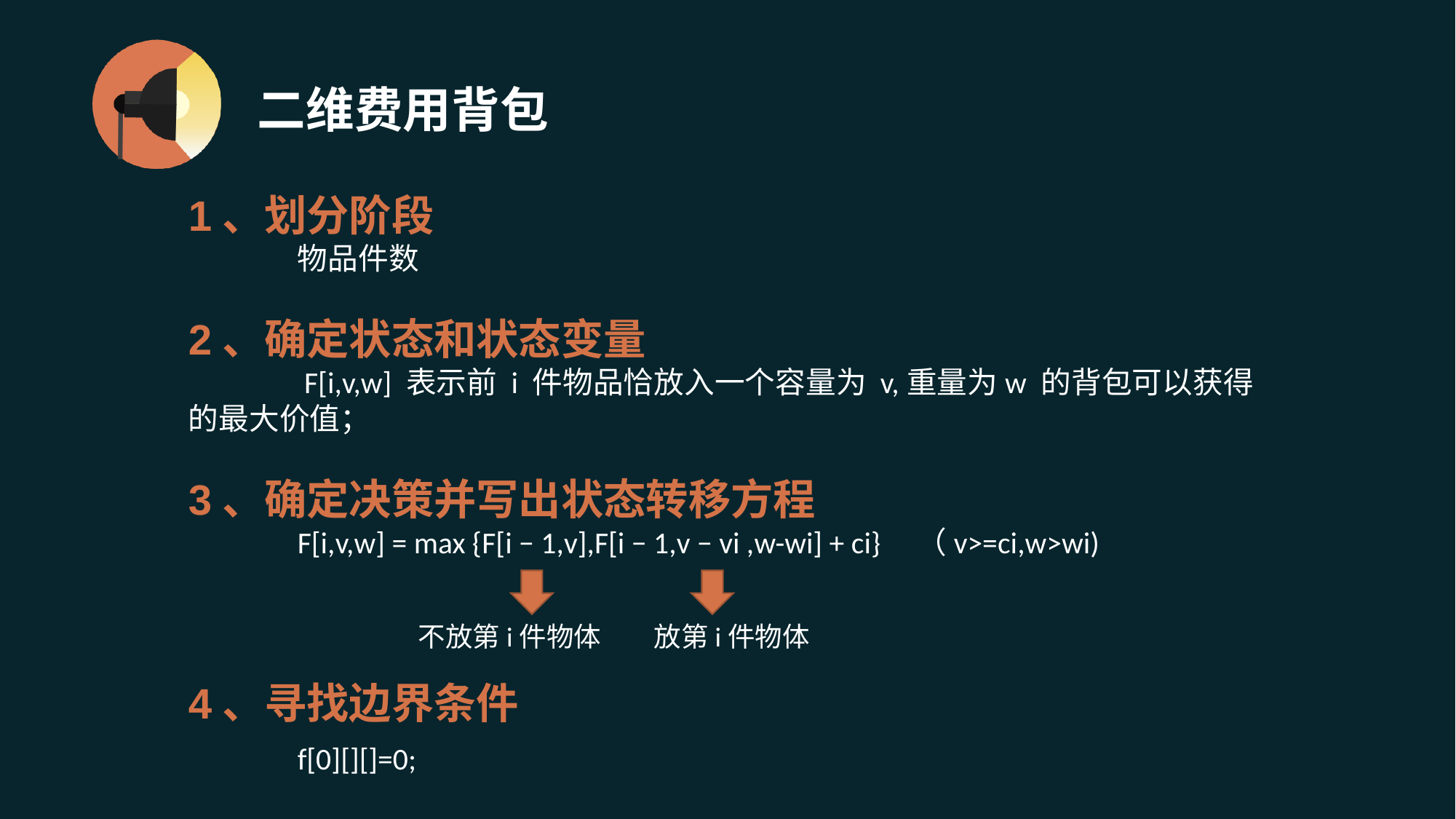

# 二维费用背包
1、划分阶段
	物品件数

2、确定状态和状态变量
	 F[i,v,w] 表示前 i 件物品恰放入一个容量为 v,重量为w 的背包可以获得的最大价值；

3、确定决策并写出状态转移方程
	F[i,v,w] = max {F[i − 1,v],F[i − 1,v − vi ,w-wi] + ci}    （v>=ci,w>wi)

4、寻找边界条件
	f[0][][]=0;

不放第i件物体
放第i件物体